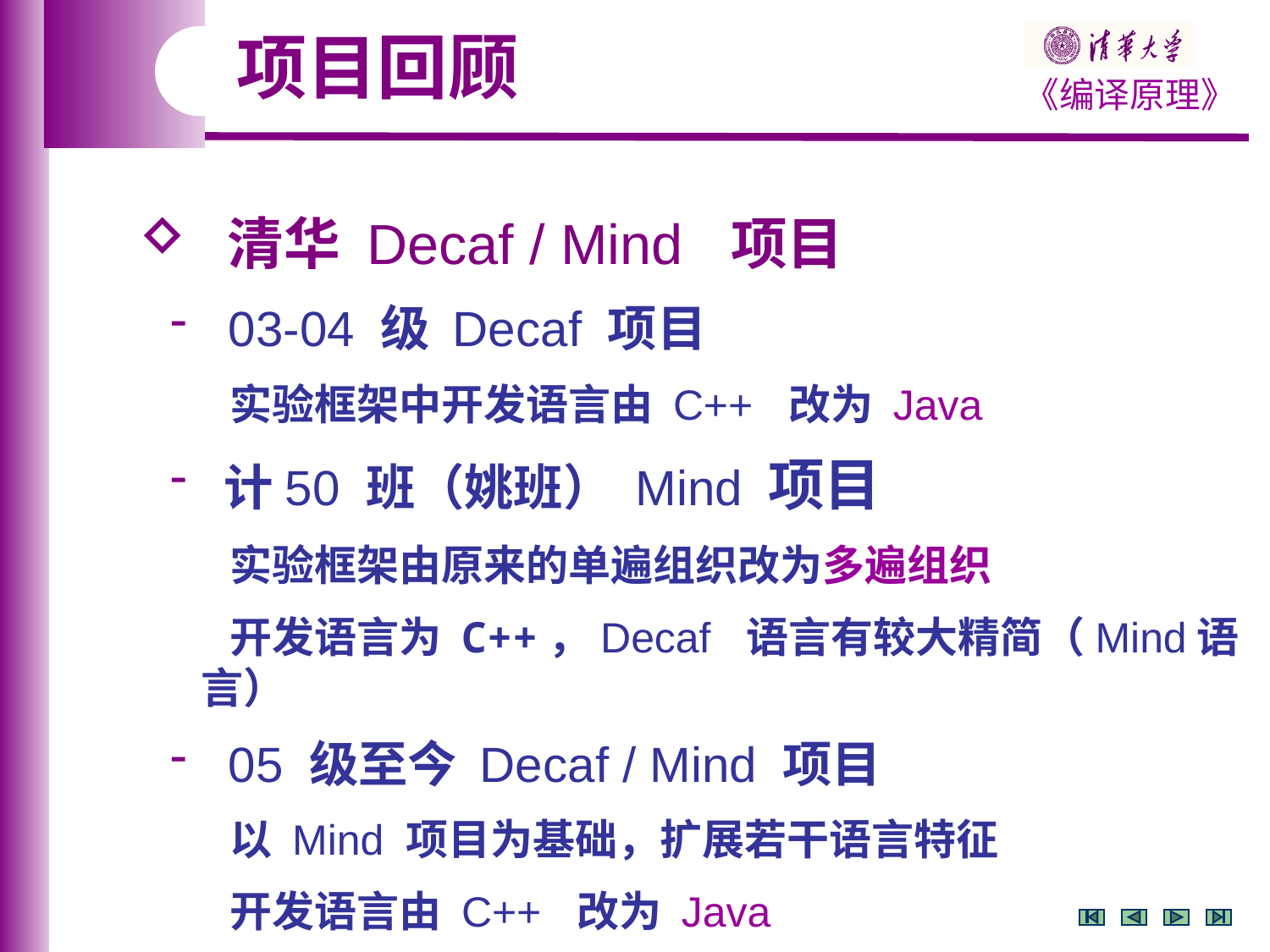

项目回顾
  清华 Decaf / Mind 项目

  03-04 级 Decaf 项目

  实验框架中开发语言由 C++ 改为 Java

 计50 班（姚班） Mind 项目

  实验框架由原来的单遍组织改为多遍组织

  开发语言为 C++，Decaf 语言有较大精简（Mind语言）

  05 级至今 Decaf / Mind 项目

  以 Mind 项目为基础，扩展若干语言特征

  开发语言由 C++ 改为 Java